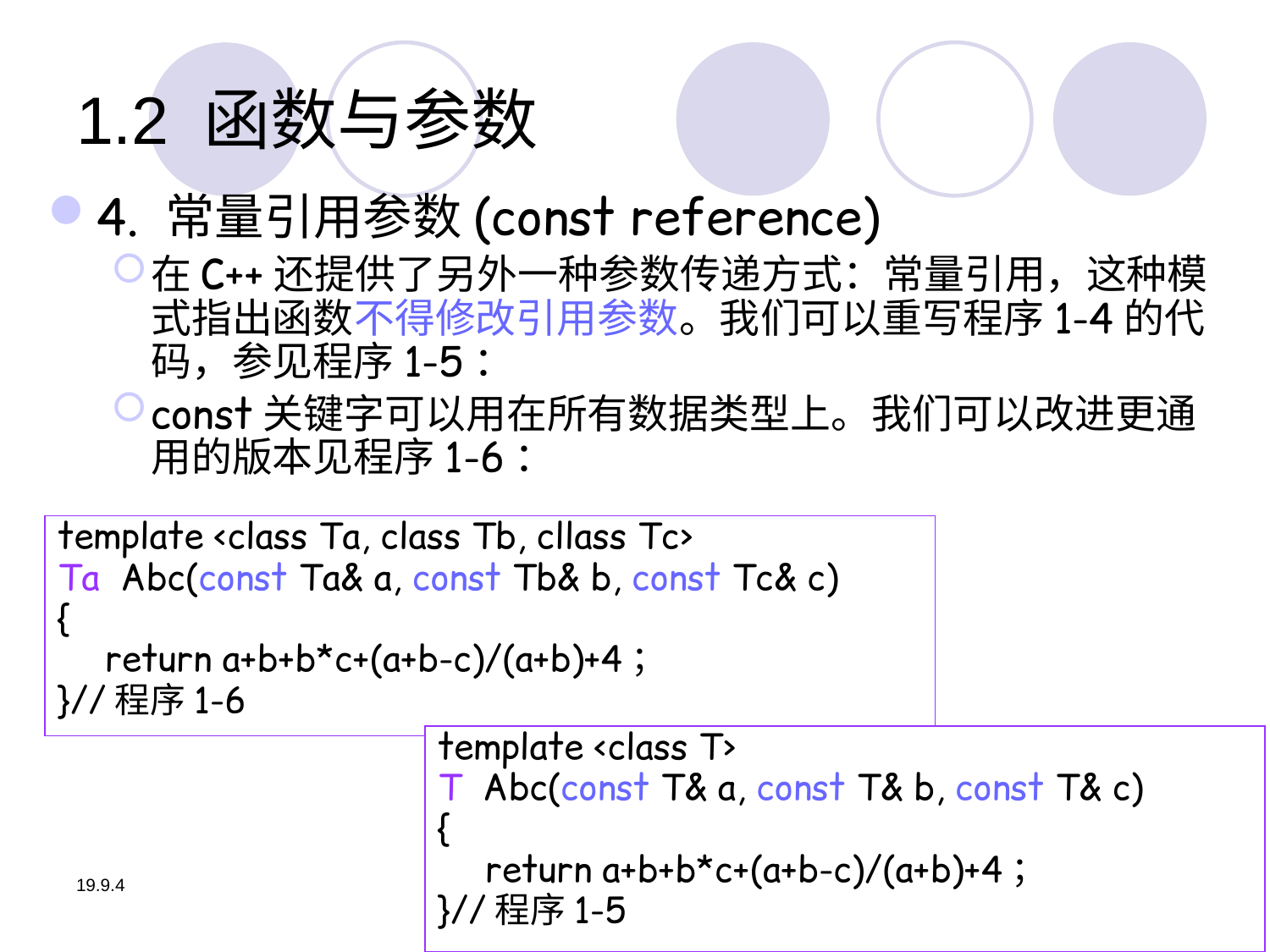

# 1.2	函数与参数
4. 常量引用参数(const reference)
在C++还提供了另外一种参数传递方式：常量引用，这种模式指出函数不得修改引用参数。我们可以重写程序1-4的代码，参见程序1-5：
const关键字可以用在所有数据类型上。我们可以改进更通用的版本见程序1-6：
template <class Ta, class Tb, cllass Tc>
Ta  Abc(const Ta& a, const Tb& b, const Tc& c)
{
	return a+b+b*c+(a+b-c)/(a+b)+4；
}//程序1-6
template <class T>
T  Abc(const T& a, const T& b, const T& c)
{
	return a+b+b*c+(a+b-c)/(a+b)+4；
}//程序1-5
19.9.4
8